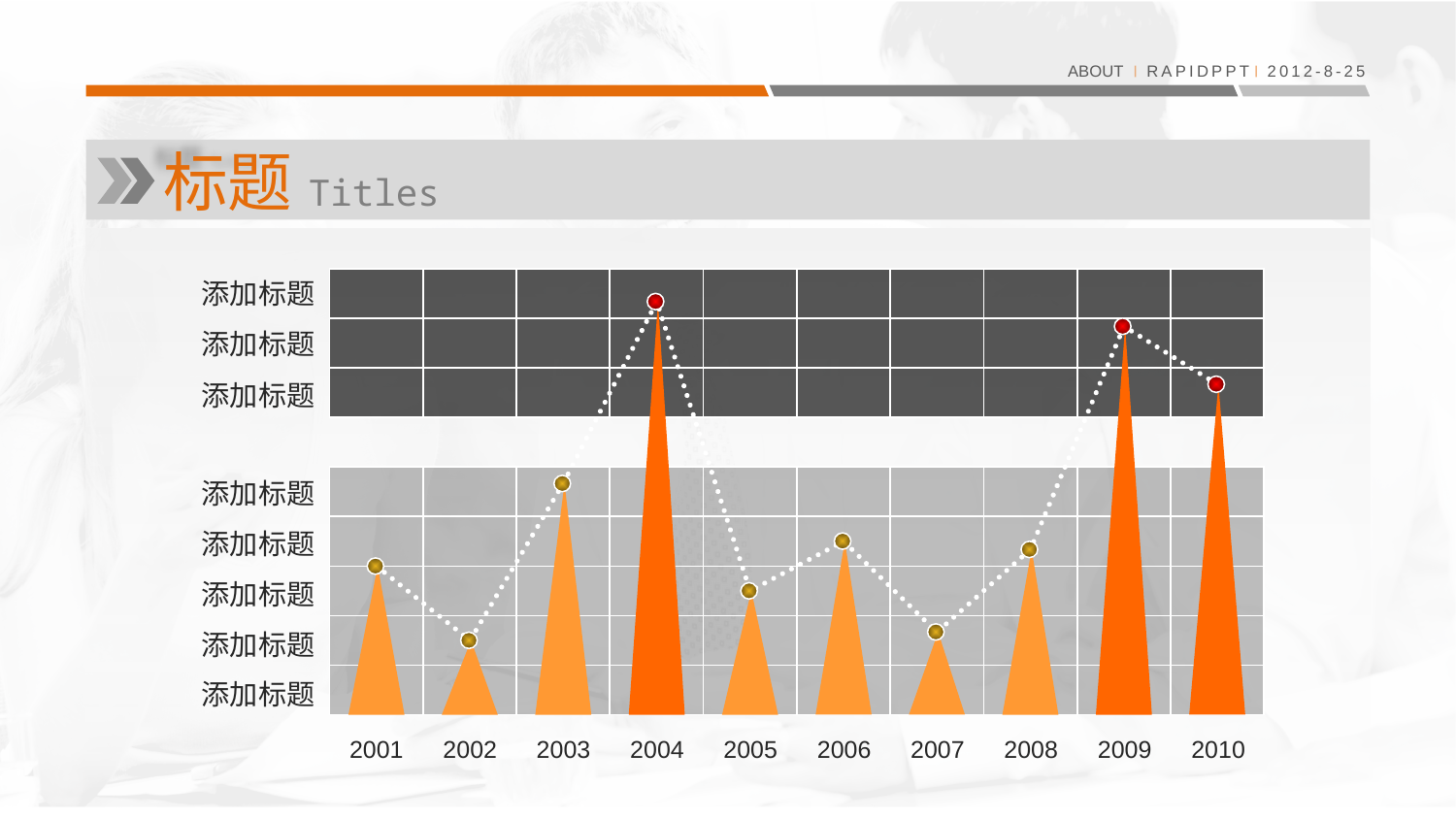

标题Titles

添加标题

添加标题

添加标题

添加标题

添加标题

添加标题

添加标题

添加标题
2001
2002
2003
2004
2005
2006
2007
2008
2009
2010